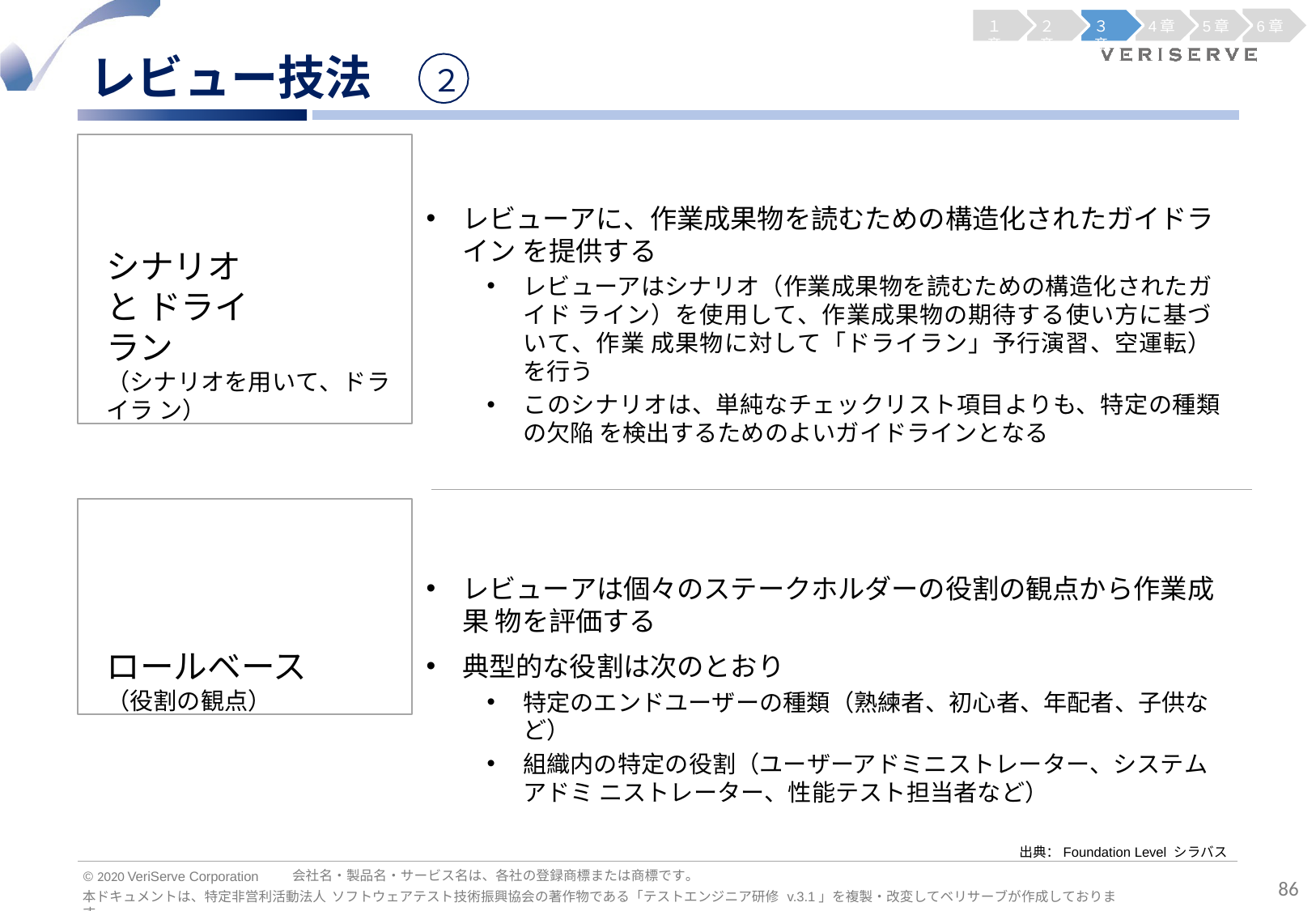

１章
２章
３章
4章
5章
6章
レビュー技法

２

シナリオと ドライラン
（シナリオを用いて、ドライラ ン）
レビューアに、作業成果物を読むための構造化されたガイドライン を提供する
レビューアはシナリオ（作業成果物を読むための構造化されたガイド ライン）を使用して、作業成果物の期待する使い方に基づいて、作業 成果物に対して「ドライラン」予行演習、空運転）を行う
このシナリオは、単純なチェックリスト項目よりも、特定の種類の欠陥 を検出するためのよいガイドラインとなる

ロールベース
（役割の観点）
レビューアは個々のステークホルダーの役割の観点から作業成果 物を評価する
典型的な役割は次のとおり
特定のエンドユーザーの種類（熟練者、初心者、年配者、子供など）
組織内の特定の役割（ユーザーアドミニストレーター、システムアドミ ニストレーター、性能テスト担当者など）
出典：Foundation Level シラバス
会社名・製品名・サービス名は、各社の登録商標または商標です。
© 2020 VeriServe Corporation
86
本ドキュメントは、特定非営利活動法人 ソフトウェアテスト技術振興協会の著作物である「テストエンジニア研修 v.3.1」を複製・改変してベリサーブが作成しております。